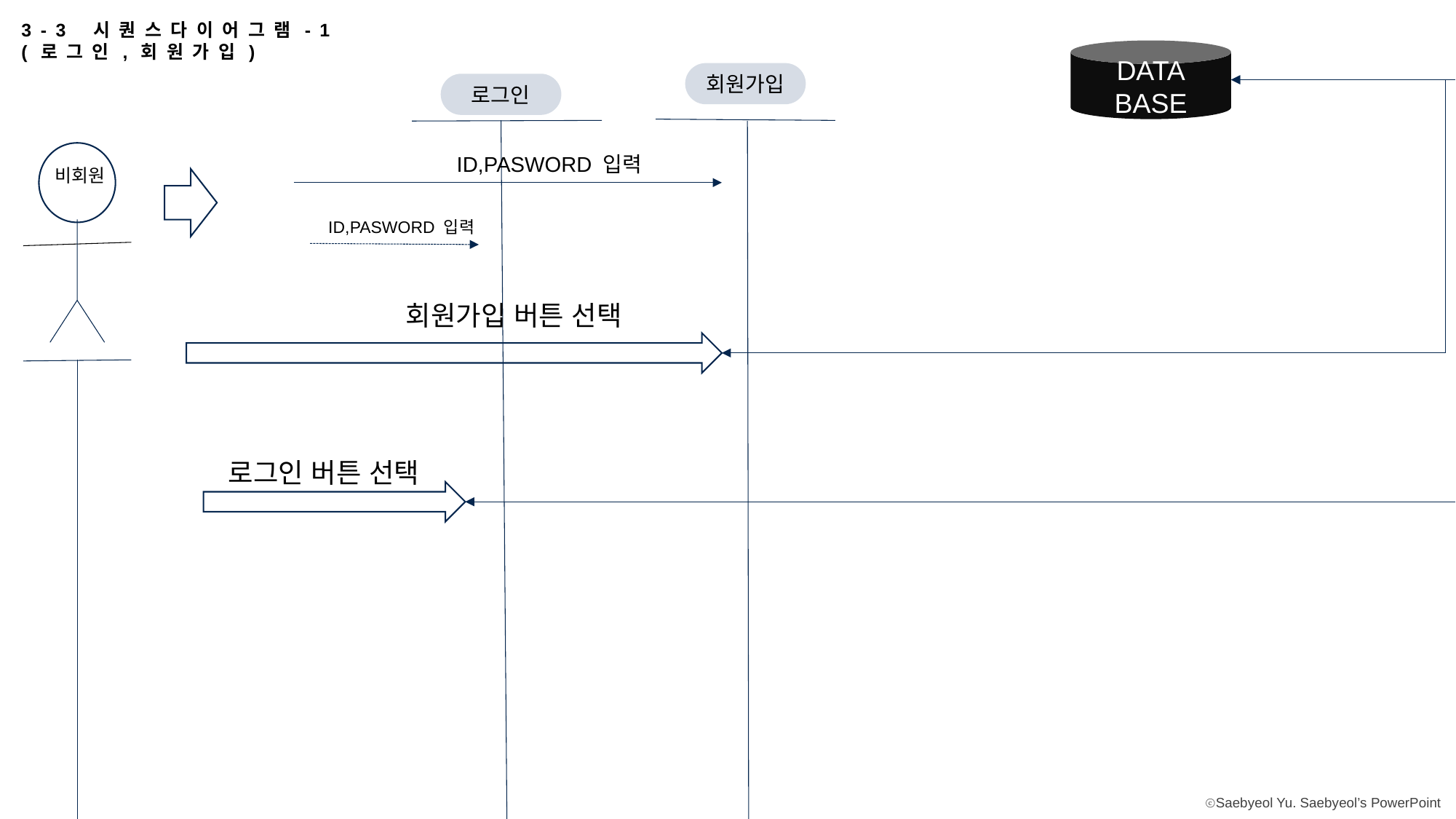

3-3 시퀀스다이어그램-1
(로그인,회원가입)
DATA
BASE
Part 2
회원가입
로그인

ID,PASWORD 입력
비회원

ID,PASWORD 입력
회원가입 버튼 선택

로그인 버튼 선택